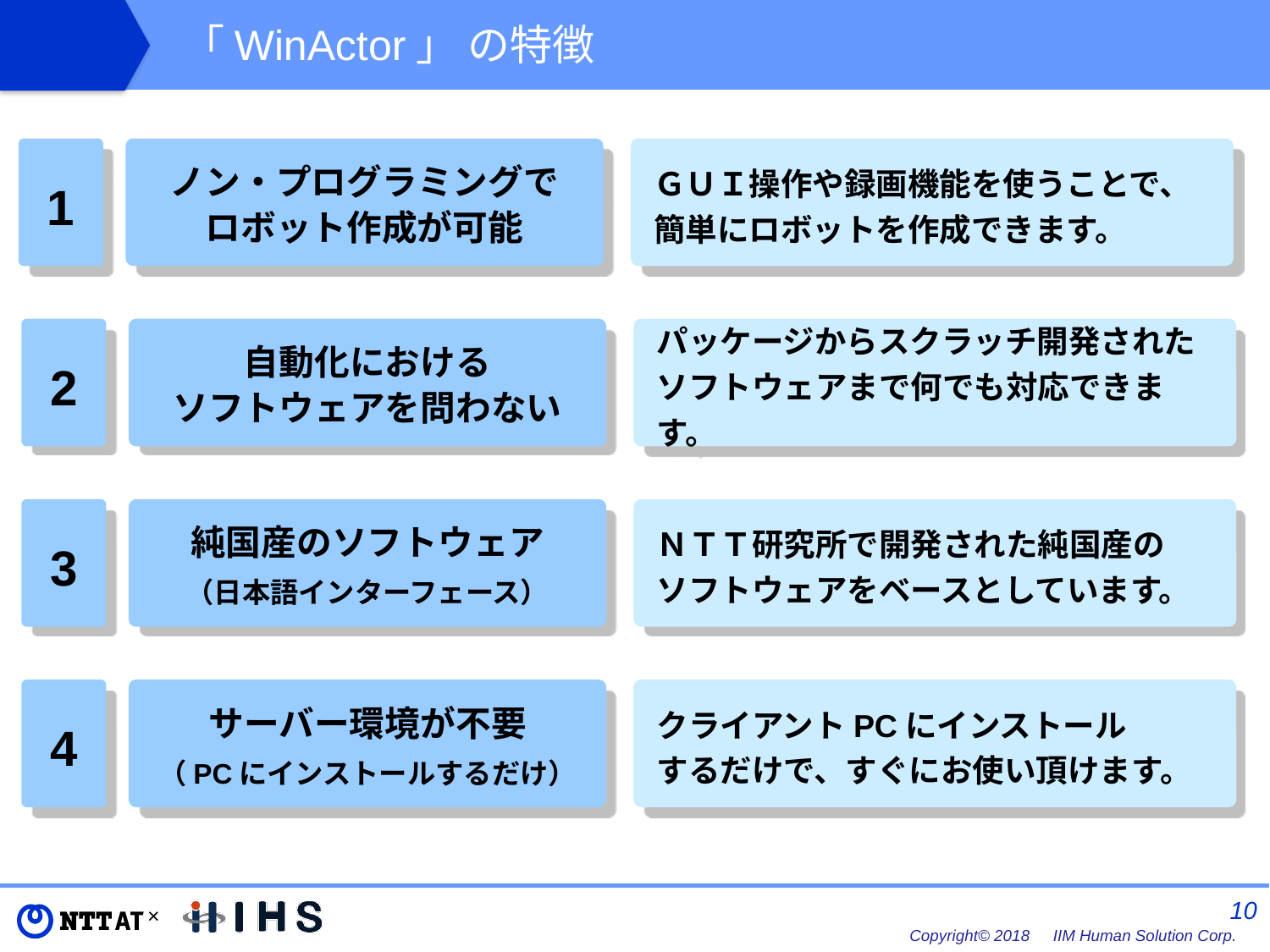

「WinActor」 の特徴

1
ノン・プログラミングで
ロボット作成が可能
ＧＵＩ操作や録画機能を使うことで、
簡単にロボットを作成できます。
2
自動化における
ソフトウェアを問わない
パッケージからスクラッチ開発されたソフトウェアまで何でも対応できます。
3
純国産のソフトウェア
（日本語インターフェース）
ＮＴＴ研究所で開発された純国産の
ソフトウェアをベースとしています。
4
サーバー環境が不要
（PCにインストールするだけ）
クライアントPCにインストール
するだけで、すぐにお使い頂けます。
10